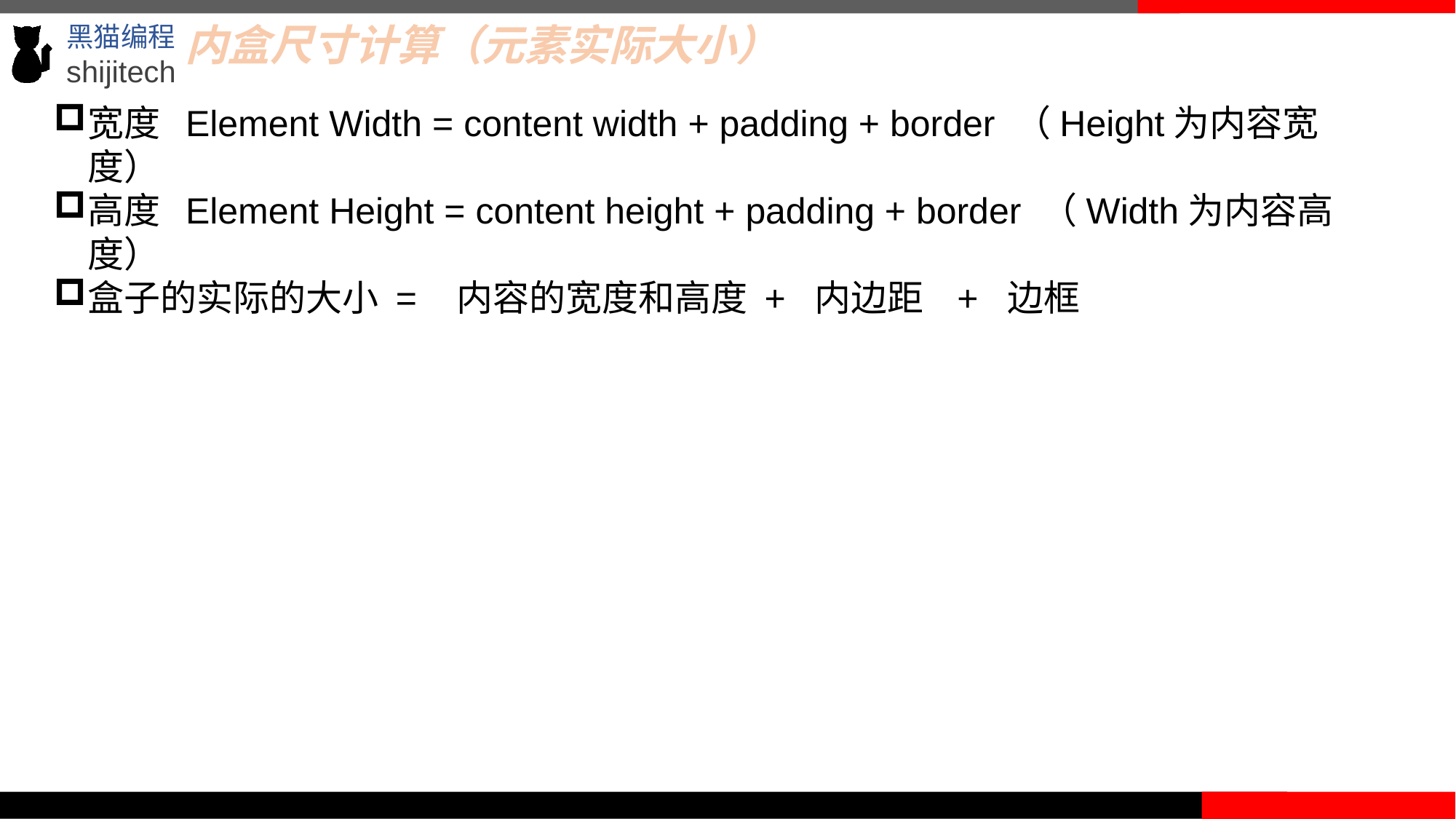

内盒尺寸计算（元素实际大小）
宽度  Element Width = content width + padding + border （Height为内容宽度）
高度  Element Height = content height + padding + border （Width为内容高度）
盒子的实际的大小 =   内容的宽度和高度 +  内边距   +  边框